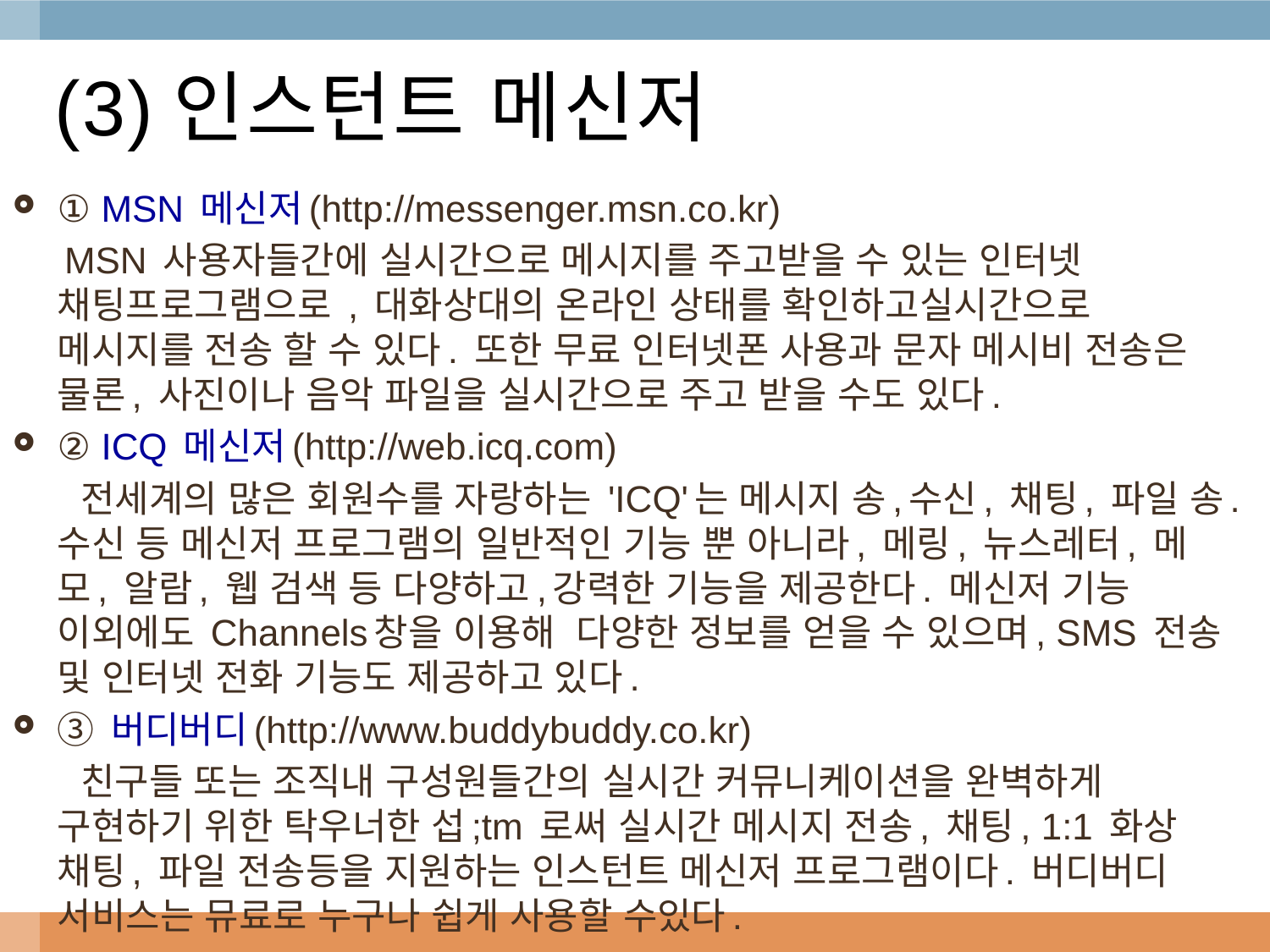

# (3)인스턴트 메신저
① MSN 메신저(http://messenger.msn.co.kr)
     MSN 사용자들간에 실시간으로 메시지를 주고받을 수 있는 인터넷 채팅프로그램으로 , 대화상대의 온라인 상태를 확인하고실시간으로 메시지를 전송 할 수 있다. 또한 무료 인터넷폰 사용과 문자 메시비 전송은 물론, 사진이나 음악 파일을 실시간으로 주고 받을 수도 있다.
② ICQ 메신저(http://web.icq.com)
      전세계의 많은 회원수를 자랑하는 'ICQ'는 메시지 송,수신, 채팅, 파일 송.수신 등 메신저 프로그램의 일반적인 기능 뿐 아니라, 메링, 뉴스레터, 메모, 알람, 웹 검색 등 다양하고,강력한 기능을 제공한다. 메신저 기능 이외에도 Channels창을 이용해  다양한 정보를 얻을 수 있으며, SMS 전송 및 인터넷 전화 기능도 제공하고 있다.
③ 버디버디(http://www.buddybuddy.co.kr)
      친구들 또는 조직내 구성원들간의 실시간 커뮤니케이션을 완벽하게 구현하기 위한 탁우너한 섭;tm 로써 실시간 메시지 전송, 채팅, 1:1 화상 채팅, 파일 전송등을 지원하는 인스턴트 메신저 프로그램이다. 버디버디 서비스는 뮤료로 누구나 쉽게 사용할 수있다.